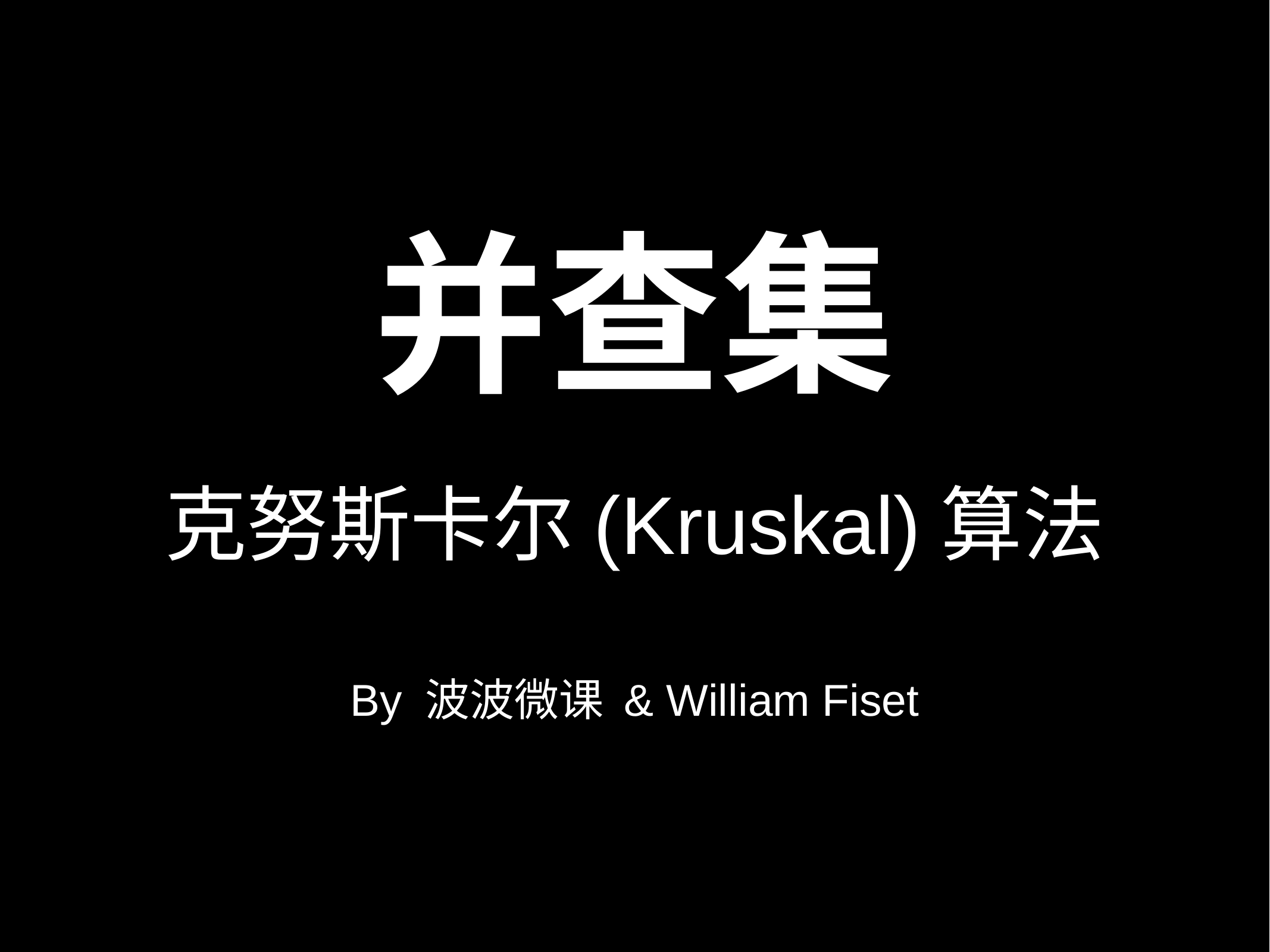

# 并查集
克努斯卡尔(Kruskal)算法
By 波波微课 & William Fiset